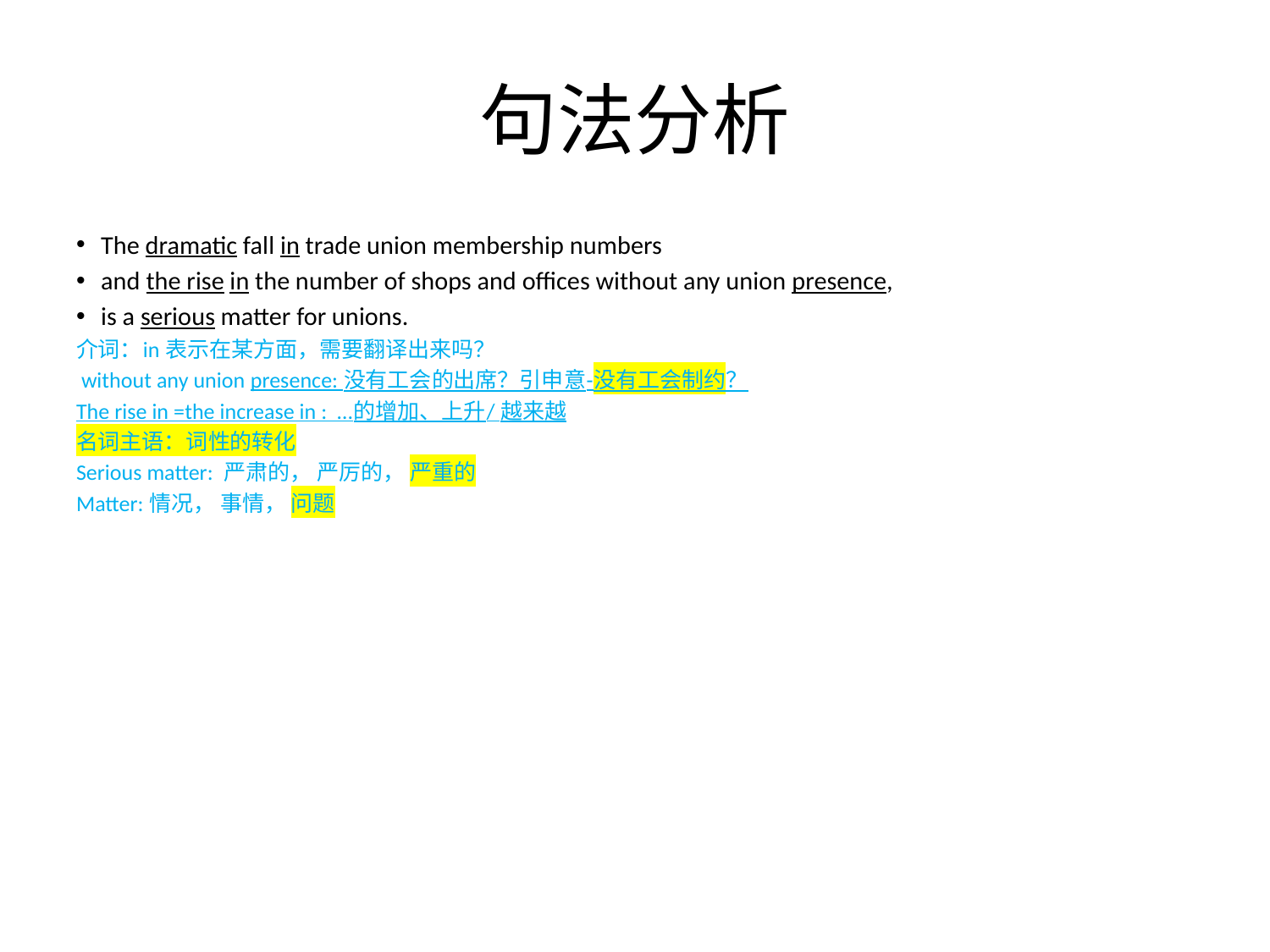

# 句法分析
The dramatic fall in trade union membership numbers
and the rise in the number of shops and offices without any union presence,
is a serious matter for unions.
介词：in 表示在某方面，需要翻译出来吗？
 without any union presence: 没有工会的出席？引申意-没有工会制约？
The rise in =the increase in :  …的增加、上升/ 越来越
名词主语：词性的转化
Serious matter:  严肃的， 严厉的， 严重的
Matter: 情况， 事情， 问题